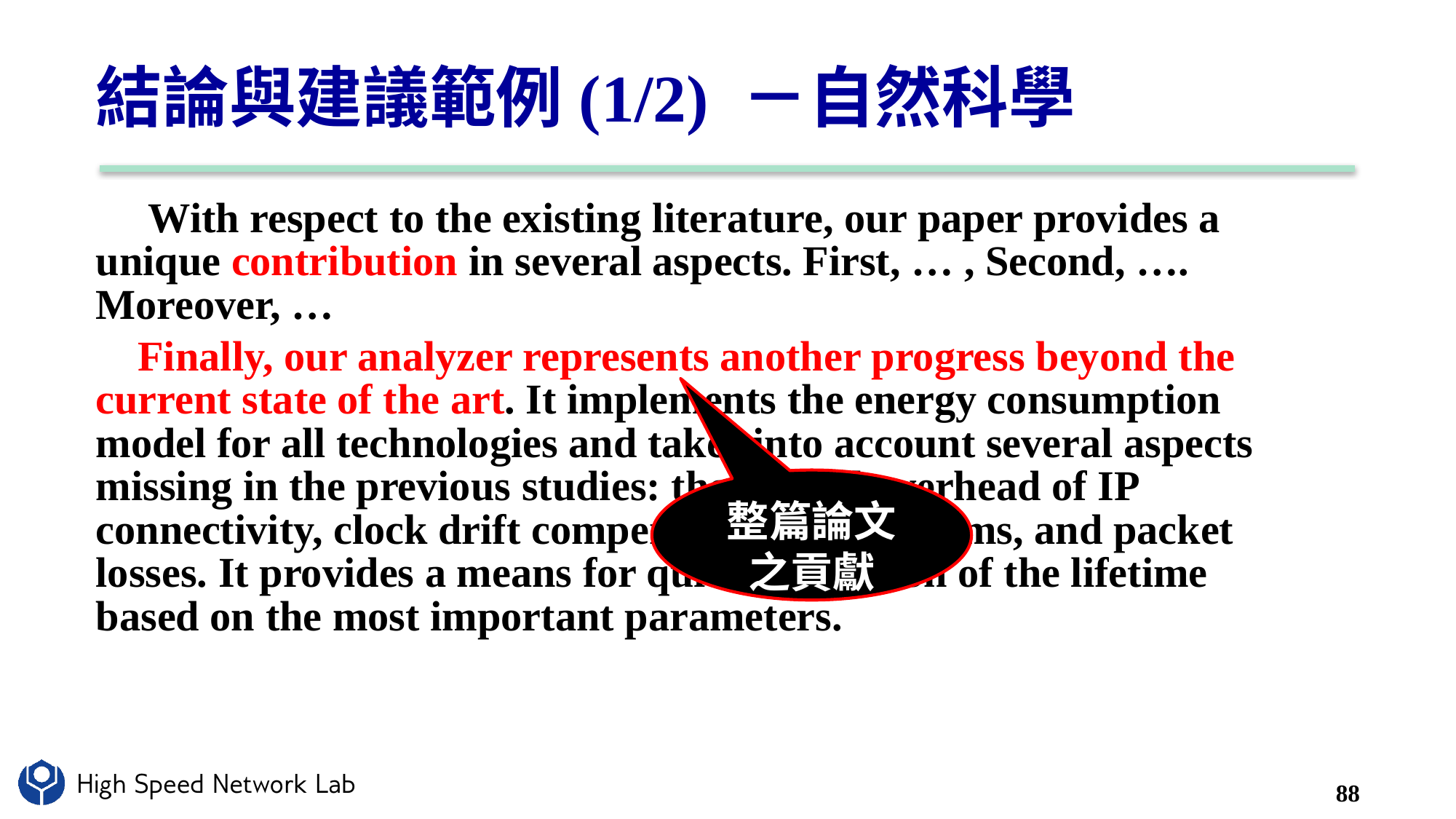

# 結論與建議範例(1/2) －自然科學
　With respect to the existing literature, our paper provides a unique contribution in several aspects. First, … , Second, …. Moreover, …
    Finally, our analyzer represents another progress beyond the current state of the art. It implements the energy consumption model for all technologies and takes into account several aspects missing in the previous studies: the overall overhead of IP connectivity, clock drift compensation mechanisms, and packet losses. It provides a means for quick estimation of the lifetime based on the most important parameters.
整篇論文
之貢獻
88